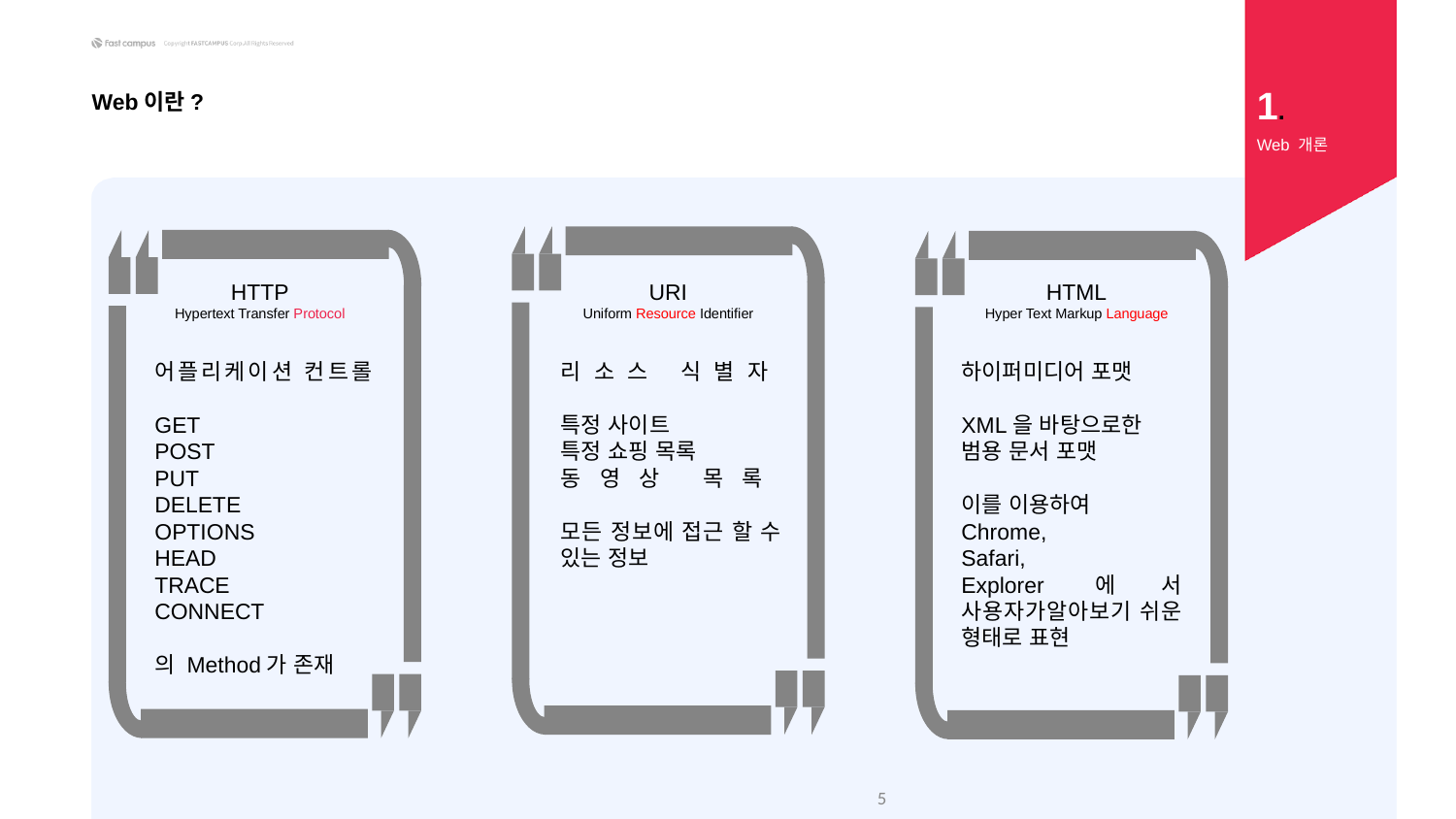

1.
Web이란?
Web 개론

HTTP
Hypertext Transfer Protocol
URI
Uniform Resource Identifier
HTML
Hyper Text Markup Language
어플리케이션 컨트롤
GET
POST
PUT
DELETE
OPTIONS
HEAD
TRACE
CONNECT

의 Method가 존재
리소스 식별자
특정 사이트
특정 쇼핑 목록
동영상 목록
모든 정보에 접근 할 수 있는 정보
하이퍼미디어 포맷

XML을 바탕으로한
범용 문서 포맷

이를 이용하여
Chrome,
Safari,
Explorer에서 사용자가알아보기 쉬운 형태로 표현
5